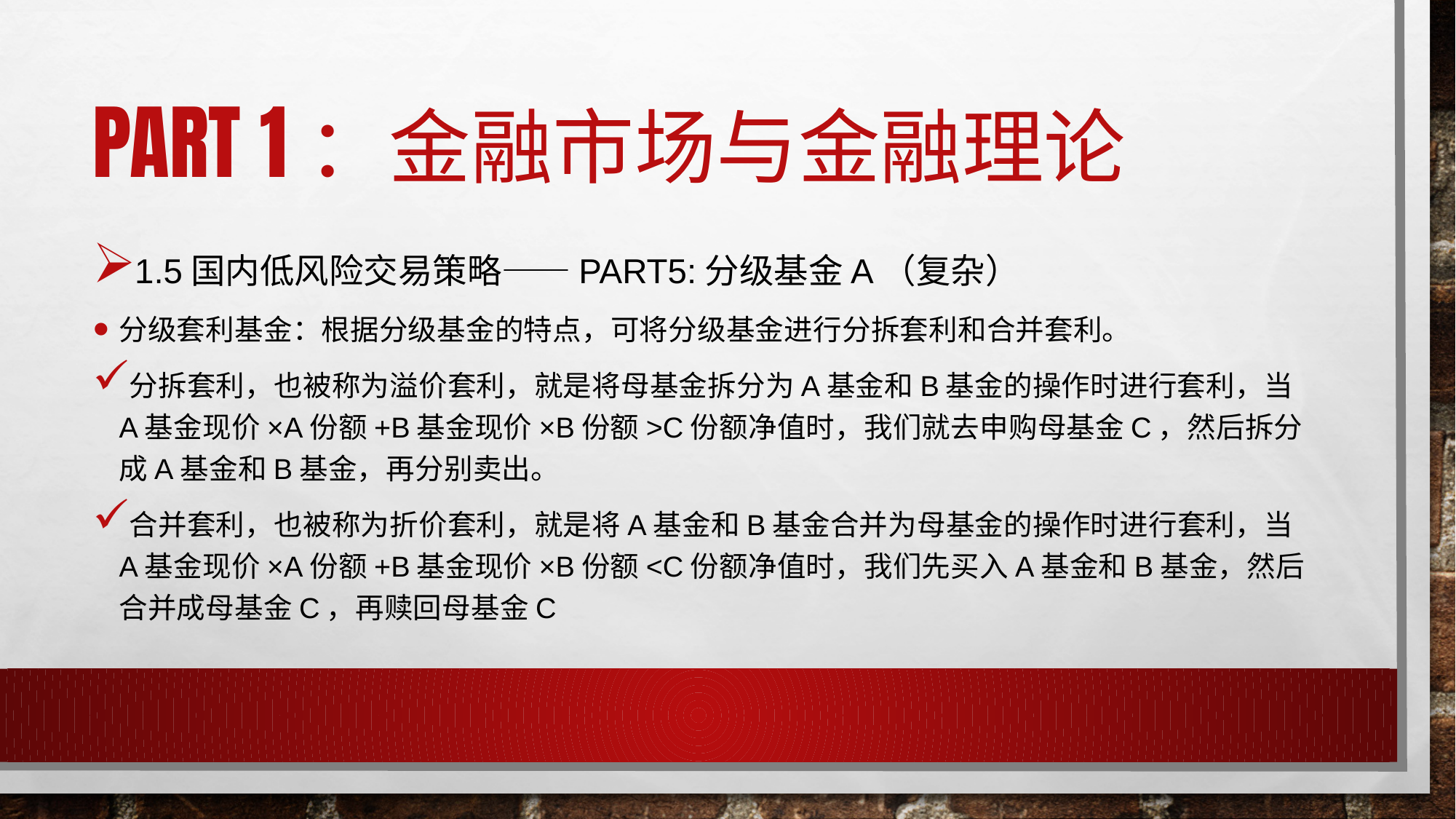

# Part 1：金融市场与金融理论
1.5国内低风险交易策略——PART5:分级基金A（复杂）
分级套利基金：根据分级基金的特点，可将分级基金进行分拆套利和合并套利。
分拆套利，也被称为溢价套利，就是将母基金拆分为A基金和B基金的操作时进行套利，当A基金现价×A份额+B基金现价×B份额>C份额净值时，我们就去申购母基金C，然后拆分成A基金和B基金，再分别卖出。
合并套利，也被称为折价套利，就是将A基金和B基金合并为母基金的操作时进行套利，当A基金现价×A份额+B基金现价×B份额<C份额净值时，我们先买入A基金和B基金，然后合并成母基金C，再赎回母基金C